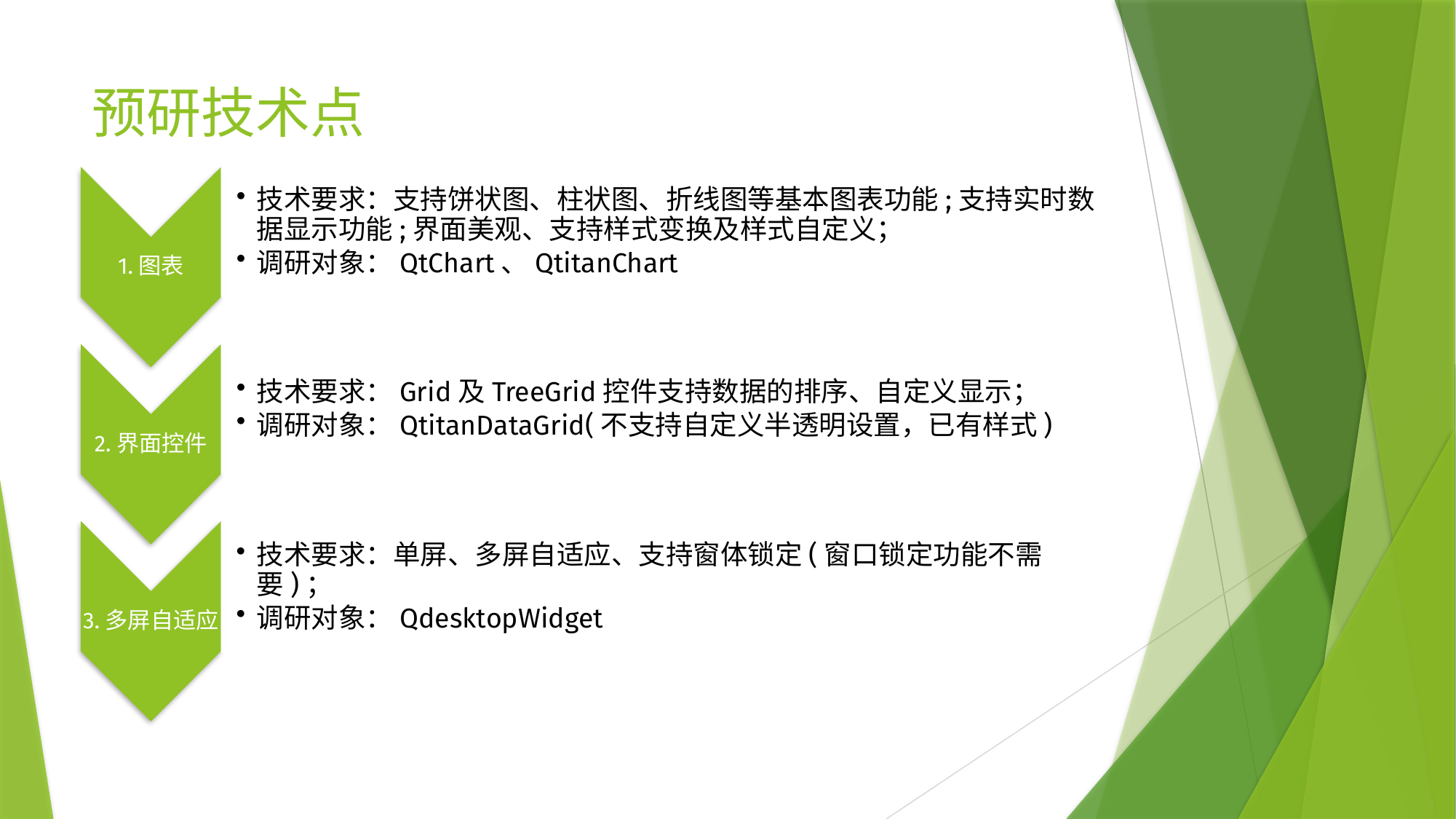

# 预研技术点
1.图表
技术要求：支持饼状图、柱状图、折线图等基本图表功能;支持实时数据显示功能;界面美观、支持样式变换及样式自定义；
调研对象：QtChart、QtitanChart
2.界面控件
技术要求：Grid及TreeGrid控件支持数据的排序、自定义显示；
调研对象：QtitanDataGrid(不支持自定义半透明设置，已有样式)
3.多屏自适应
技术要求：单屏、多屏自适应、支持窗体锁定(窗口锁定功能不需要)；
调研对象：QdesktopWidget